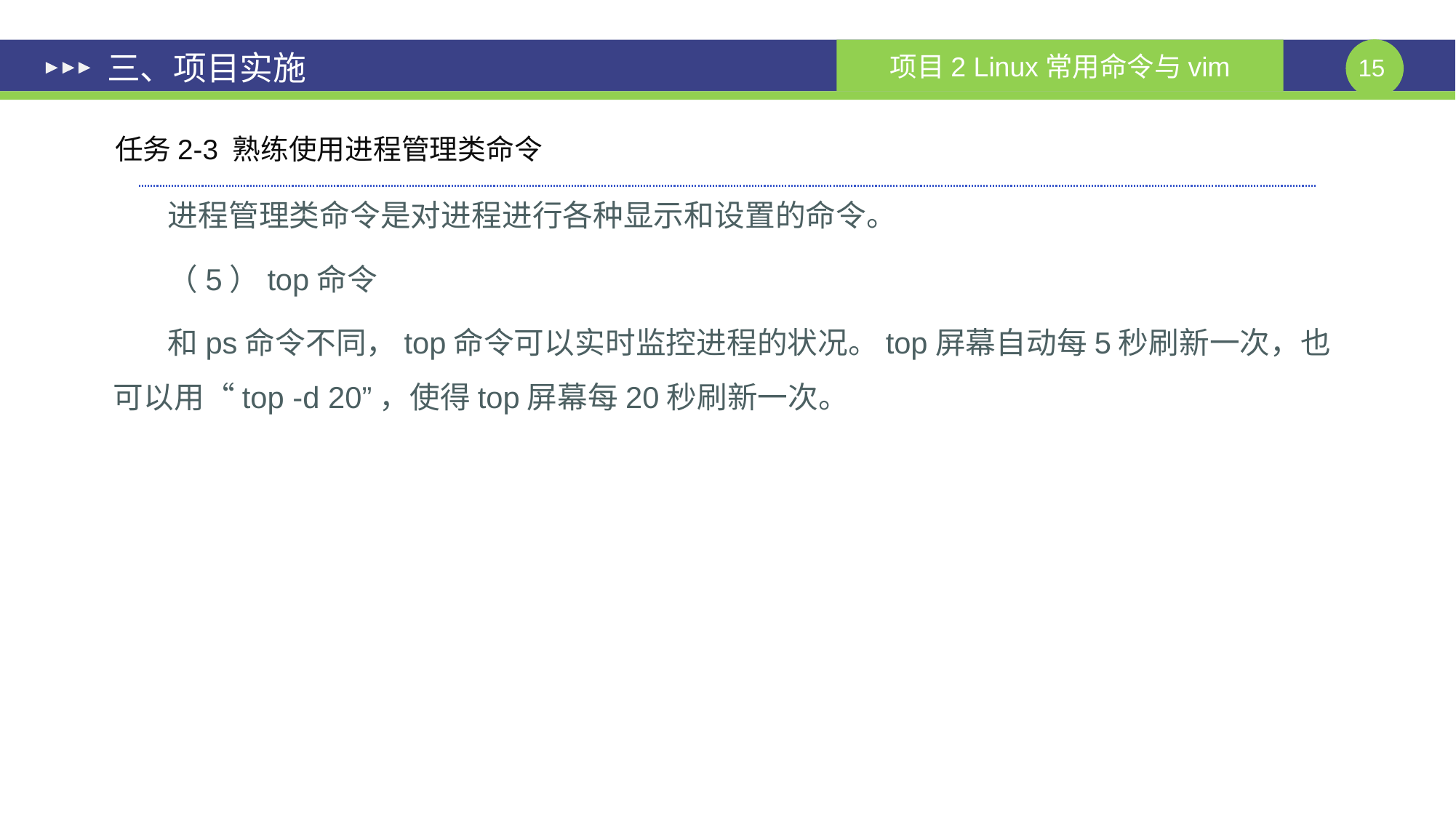

# 三、项目实施
任务2-3 熟练使用进程管理类命令
进程管理类命令是对进程进行各种显示和设置的命令。
（5）top命令
和ps命令不同，top命令可以实时监控进程的状况。top屏幕自动每5秒刷新一次，也可以用“top -d 20”，使得top屏幕每20秒刷新一次。